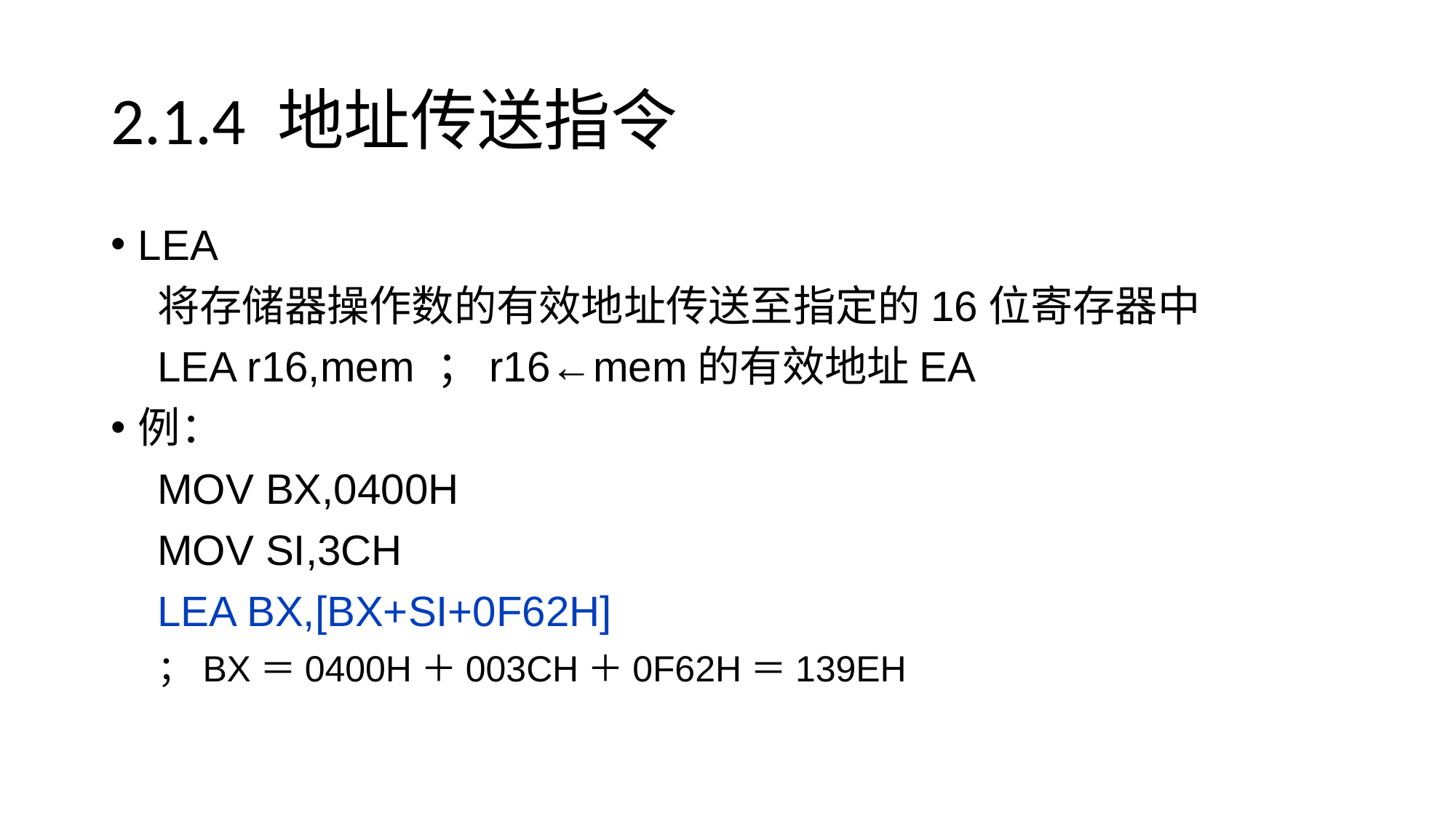

# 2.1.4 地址传送指令
LEA
将存储器操作数的有效地址传送至指定的16位寄存器中
LEA r16,mem ；r16←mem的有效地址EA
例：
MOV BX,0400H
MOV SI,3CH
LEA BX,[BX+SI+0F62H]
；BX＝0400H＋003CH＋0F62H＝139EH